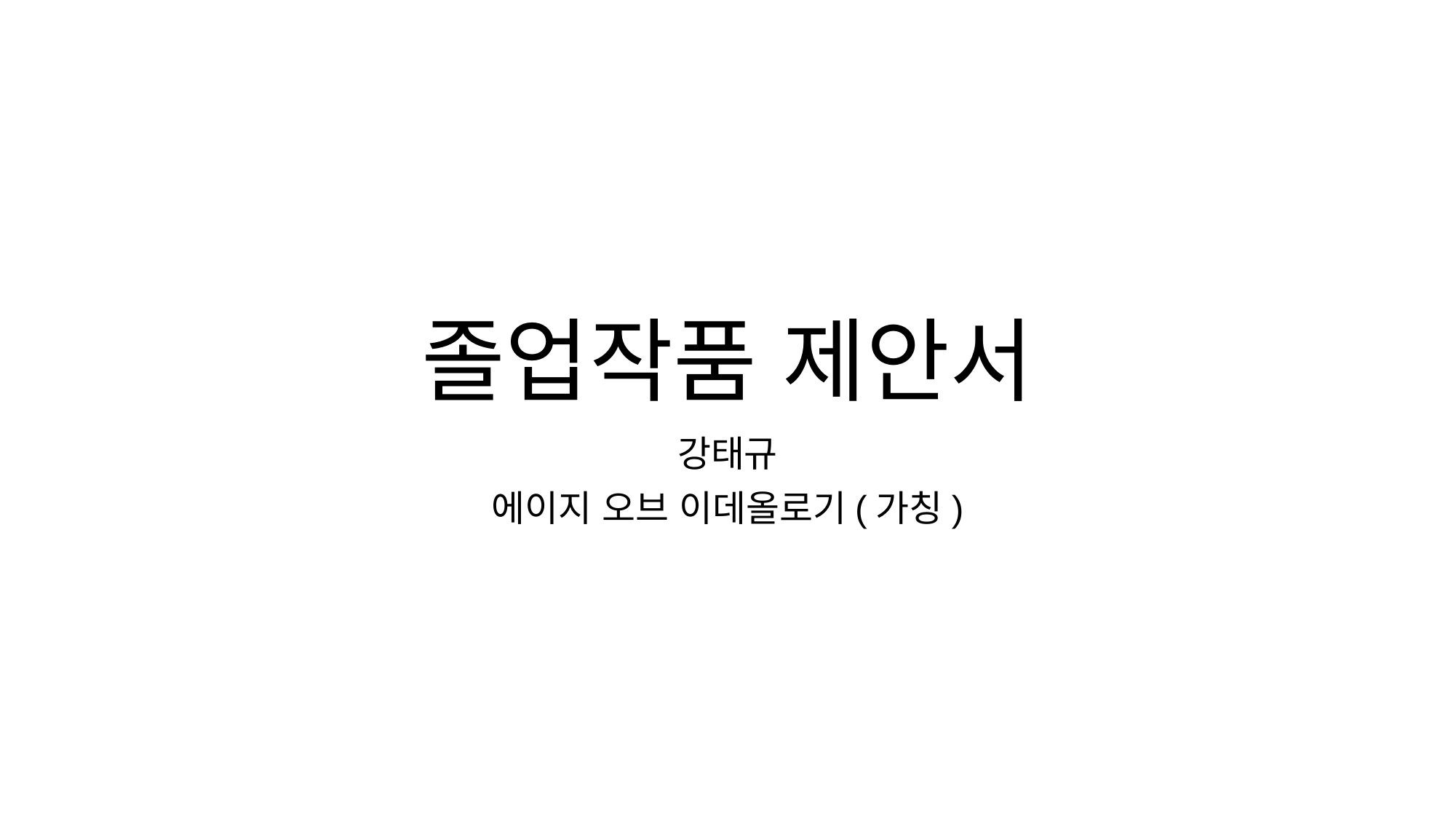

# 졸업작품 제안서
강태규
에이지 오브 이데올로기(가칭)